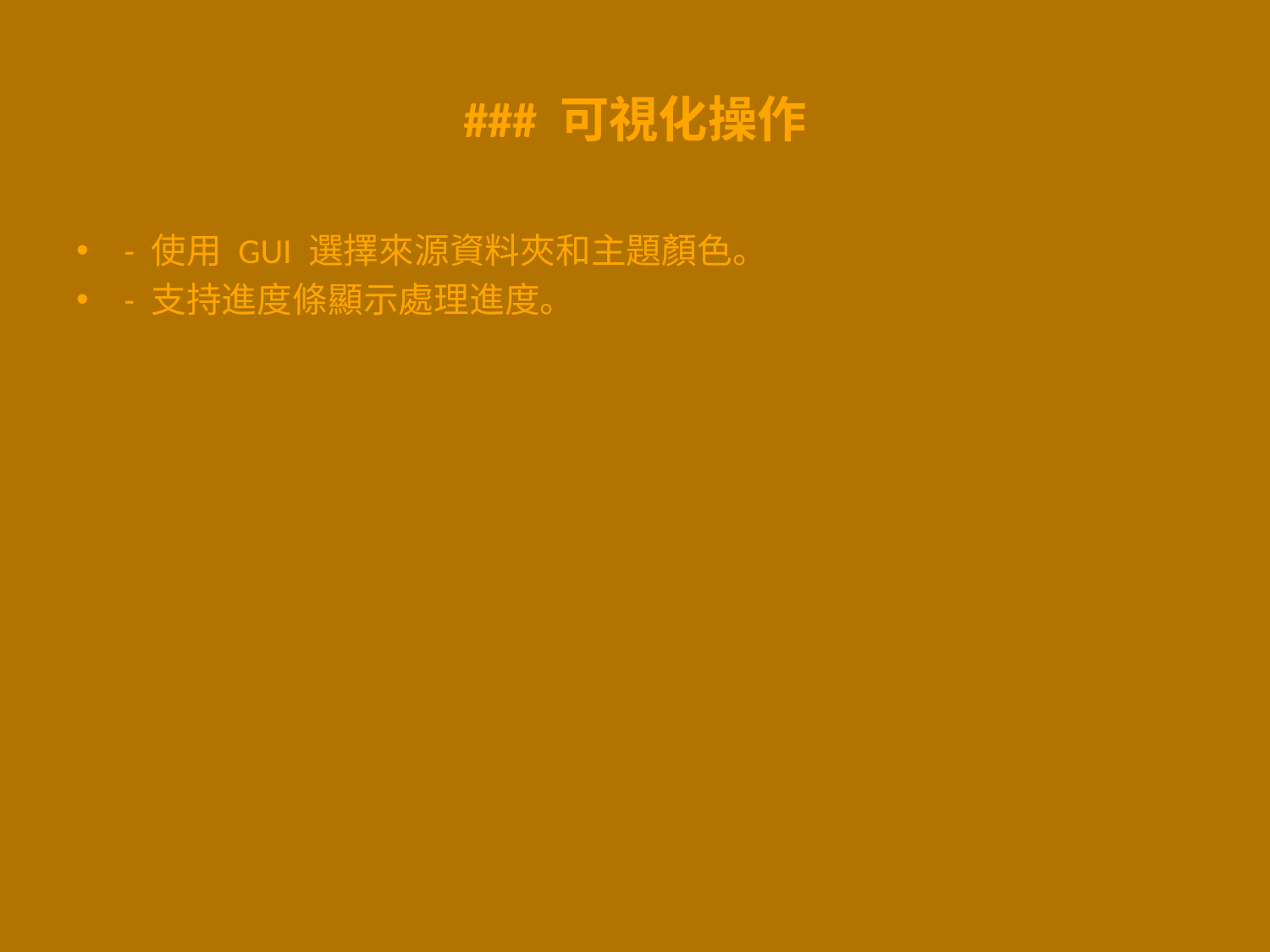

# ### 可視化操作
- 使用 GUI 選擇來源資料夾和主題顏色。
- 支持進度條顯示處理進度。